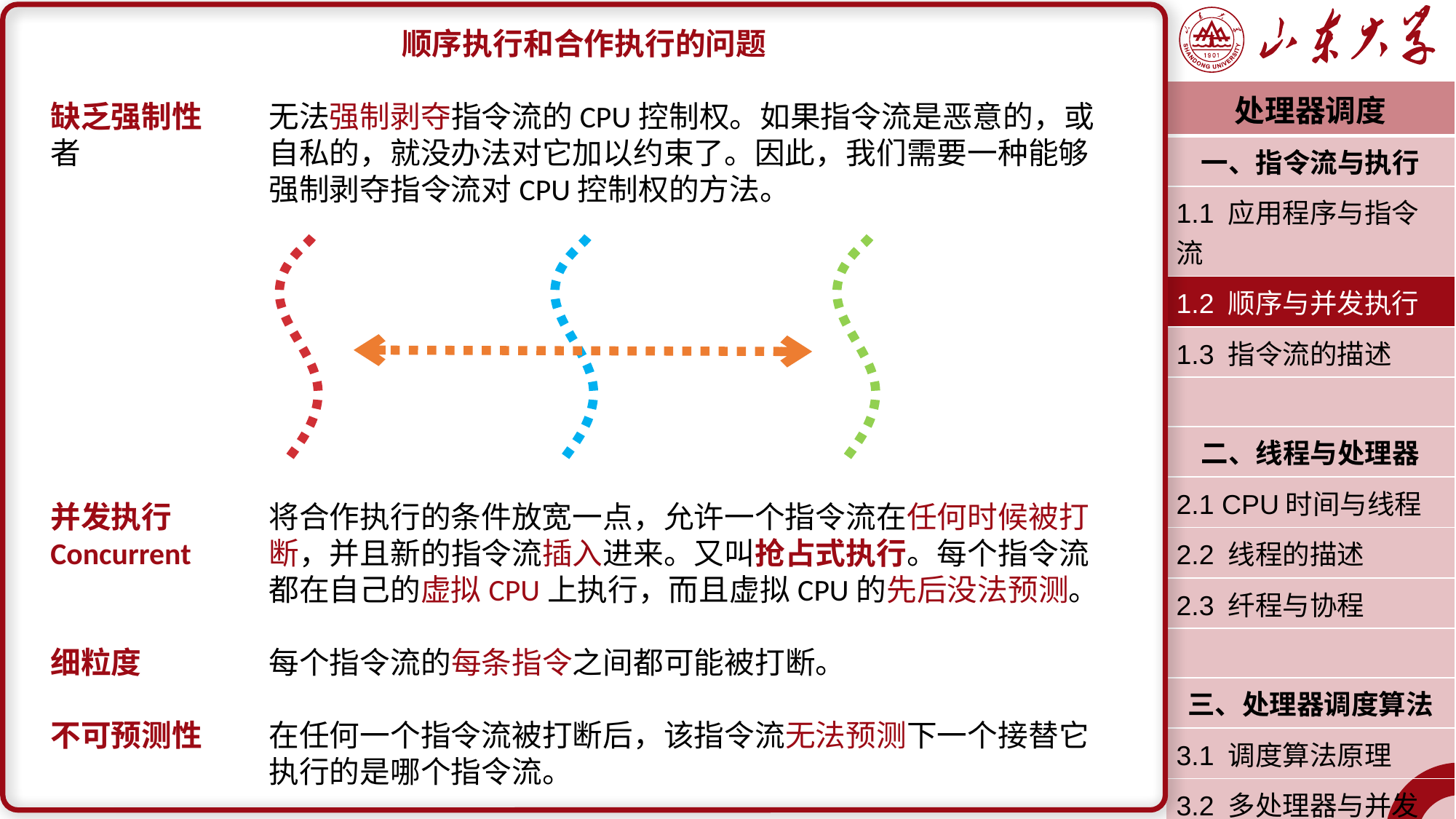

顺序执行和合作执行的问题

缺乏强制性	无法强制剥夺指令流的CPU控制权。如果指令流是恶意的，或者		自私的，就没办法对它加以约束了。因此，我们需要一种能够		强制剥夺指令流对CPU控制权的方法。

并发执行	将合作执行的条件放宽一点，允许一个指令流在任何时候被打Concurrent	断，并且新的指令流插入进来。又叫抢占式执行。每个指令流		都在自己的虚拟CPU上执行，而且虚拟CPU的先后没法预测。

细粒度		每个指令流的每条指令之间都可能被打断。

不可预测性	在任何一个指令流被打断后，该指令流无法预测下一个接替它		执行的是哪个指令流。
| 处理器调度 |
| --- |
| 一、指令流与执行 |
| 1.1 应用程序与指令流 |
| 1.2 顺序与并发执行 |
| 1.3 指令流的描述 |
|  |
| 二、线程与处理器 |
| 2.1 CPU时间与线程 |
| 2.2 线程的描述 |
| 2.3 纤程与协程 |
|  |
| 三、处理器调度算法 |
| 3.1 调度算法原理 |
| 3.2 多处理器与并发 |
| 潘润宇 2023.03 |